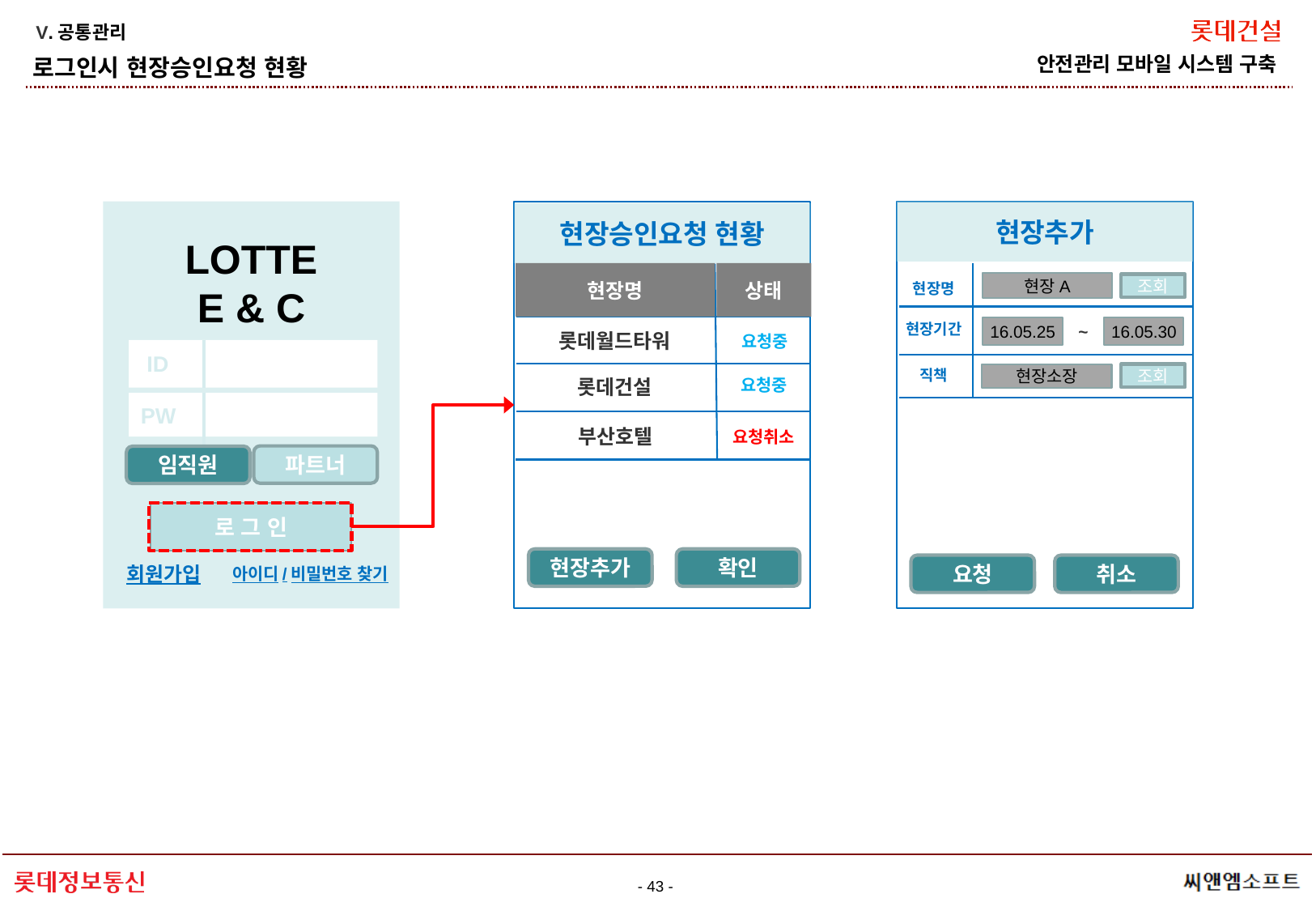

V.공통관리
로그인시 현장승인요청 현황

현장추가

현장승인요청 현황
LOTTE
E & C
현장명
상태
현장명
현장A
조회
현장기간
~
16.05.30
16.05.25
롯데월드타워
요청중
 ID
직책
조회
현장소장
롯데건설
요청중
PW
부산호텔
요청취소
파트너
임직원

로 그 인
현장추가
확인
요청
취소
회원가입
아이디/비밀번호 찾기